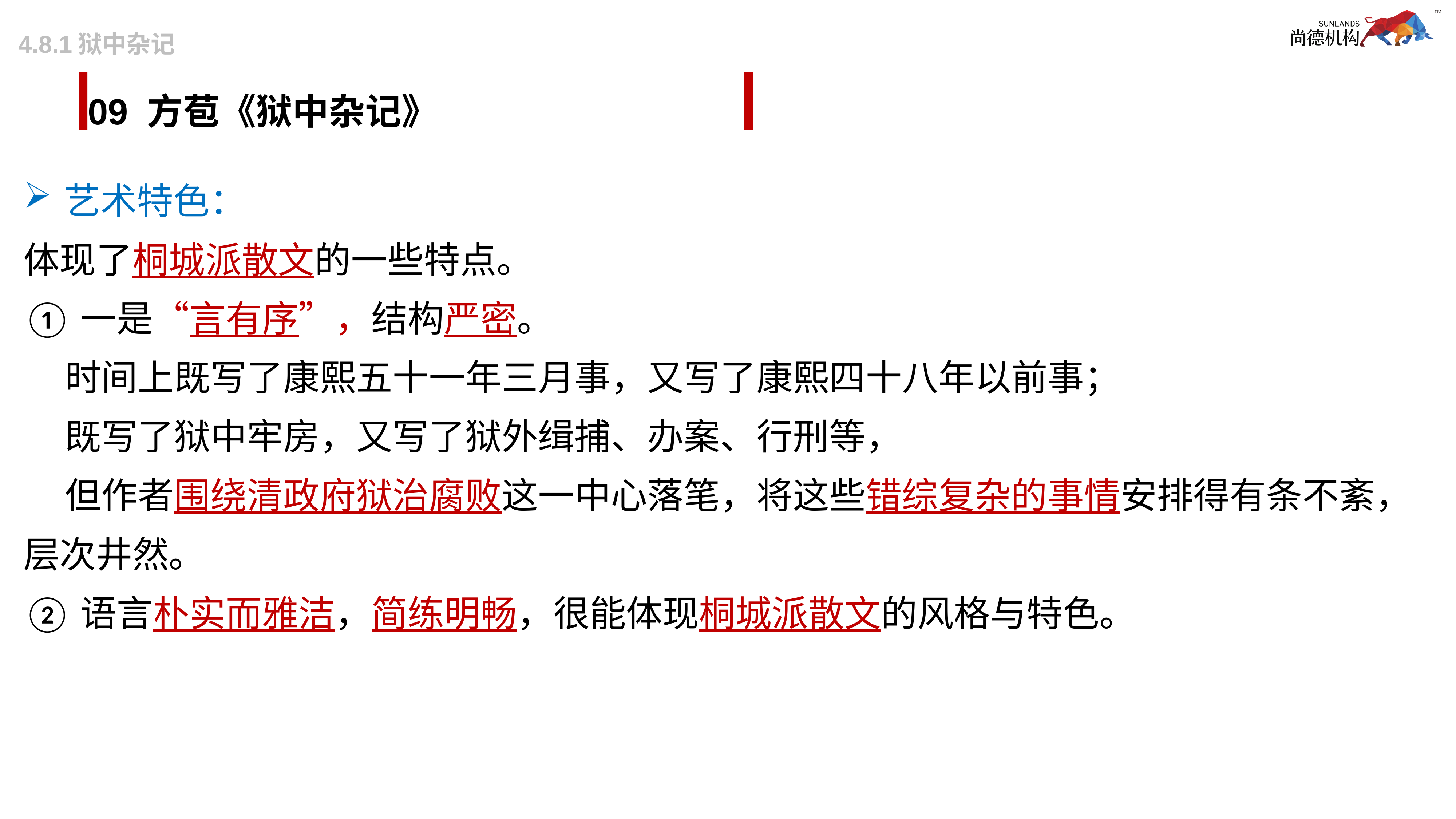

4.8.1狱中杂记
# 09 方苞《狱中杂记》
艺术特色：
体现了桐城派散文的一些特点。
①一是“言有序”，结构严密。
    时间上既写了康熙五十一年三月事，又写了康熙四十八年以前事；
    既写了狱中牢房，又写了狱外缉捕、办案、行刑等，
    但作者围绕清政府狱治腐败这一中心落笔，将这些错综复杂的事情安排得有条不紊，层次井然。
②语言朴实而雅洁，简练明畅，很能体现桐城派散文的风格与特色。